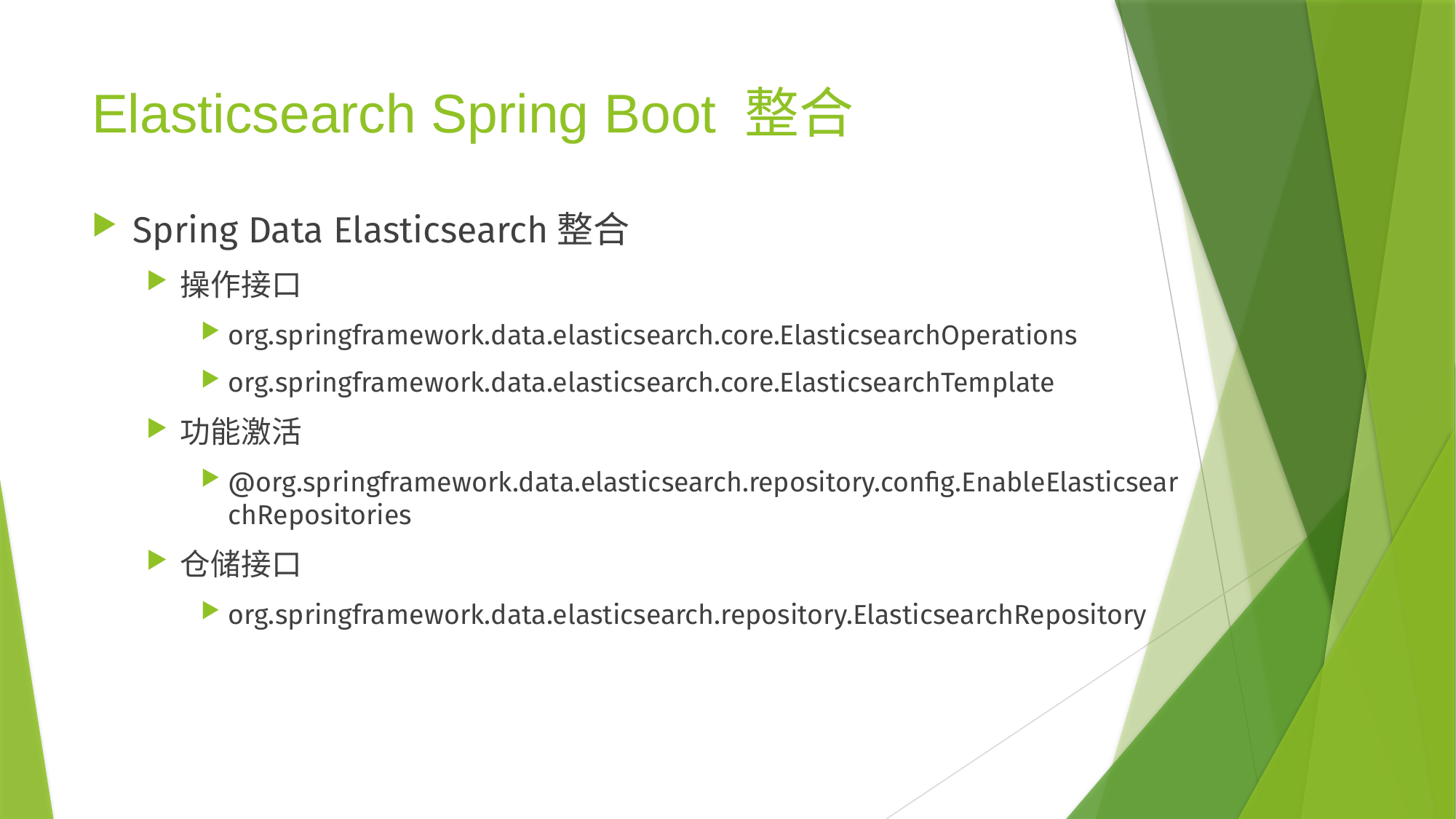

# Elasticsearch Spring Boot 整合
Spring Data Elasticsearch整合
操作接口
org.springframework.data.elasticsearch.core.ElasticsearchOperations
org.springframework.data.elasticsearch.core.ElasticsearchTemplate
功能激活
@org.springframework.data.elasticsearch.repository.config.EnableElasticsearchRepositories
仓储接口
org.springframework.data.elasticsearch.repository.ElasticsearchRepository